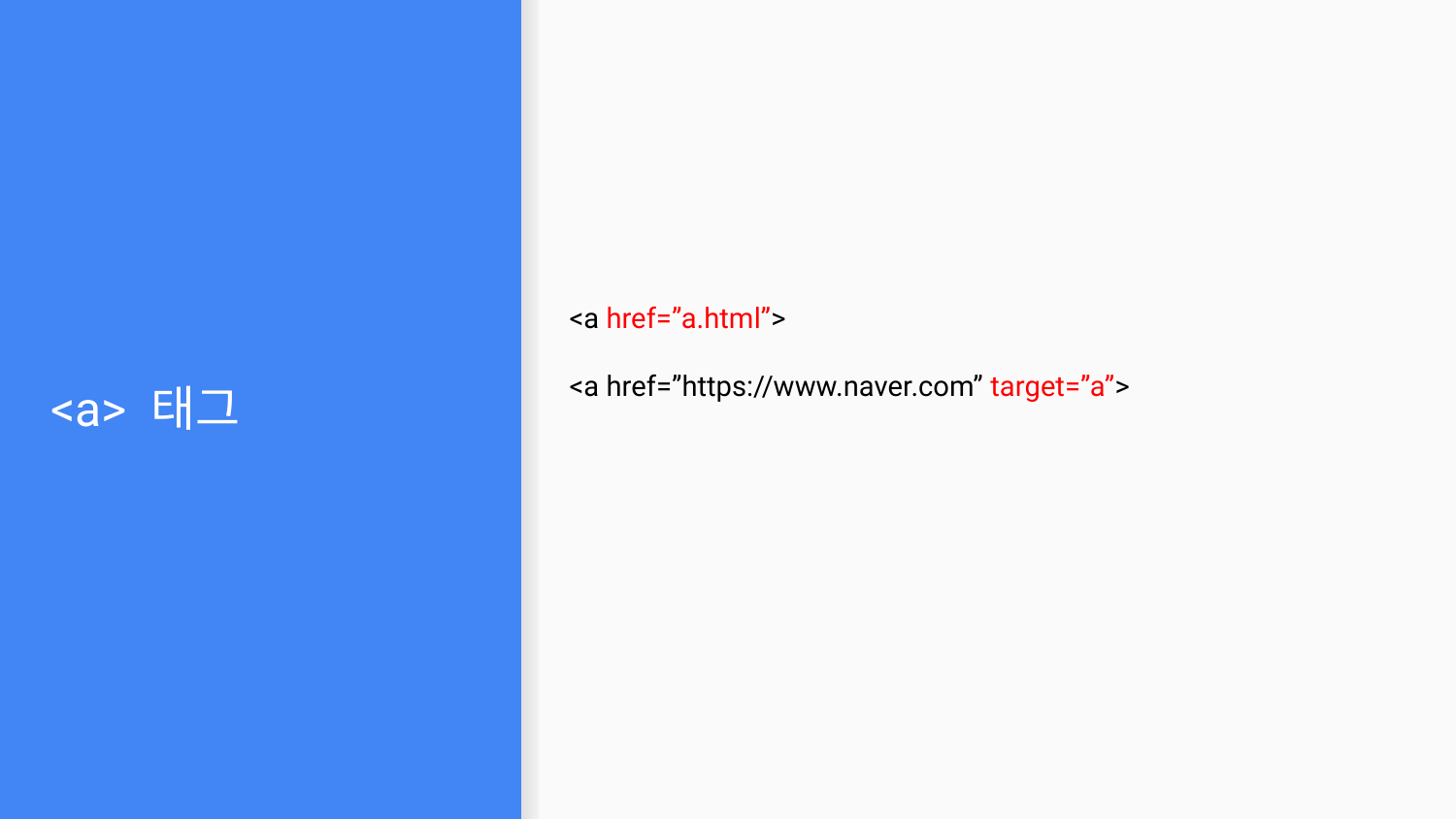

# <a> 태그
<a href=”a.html”>

<a href=”https://www.naver.com” target=”a”>